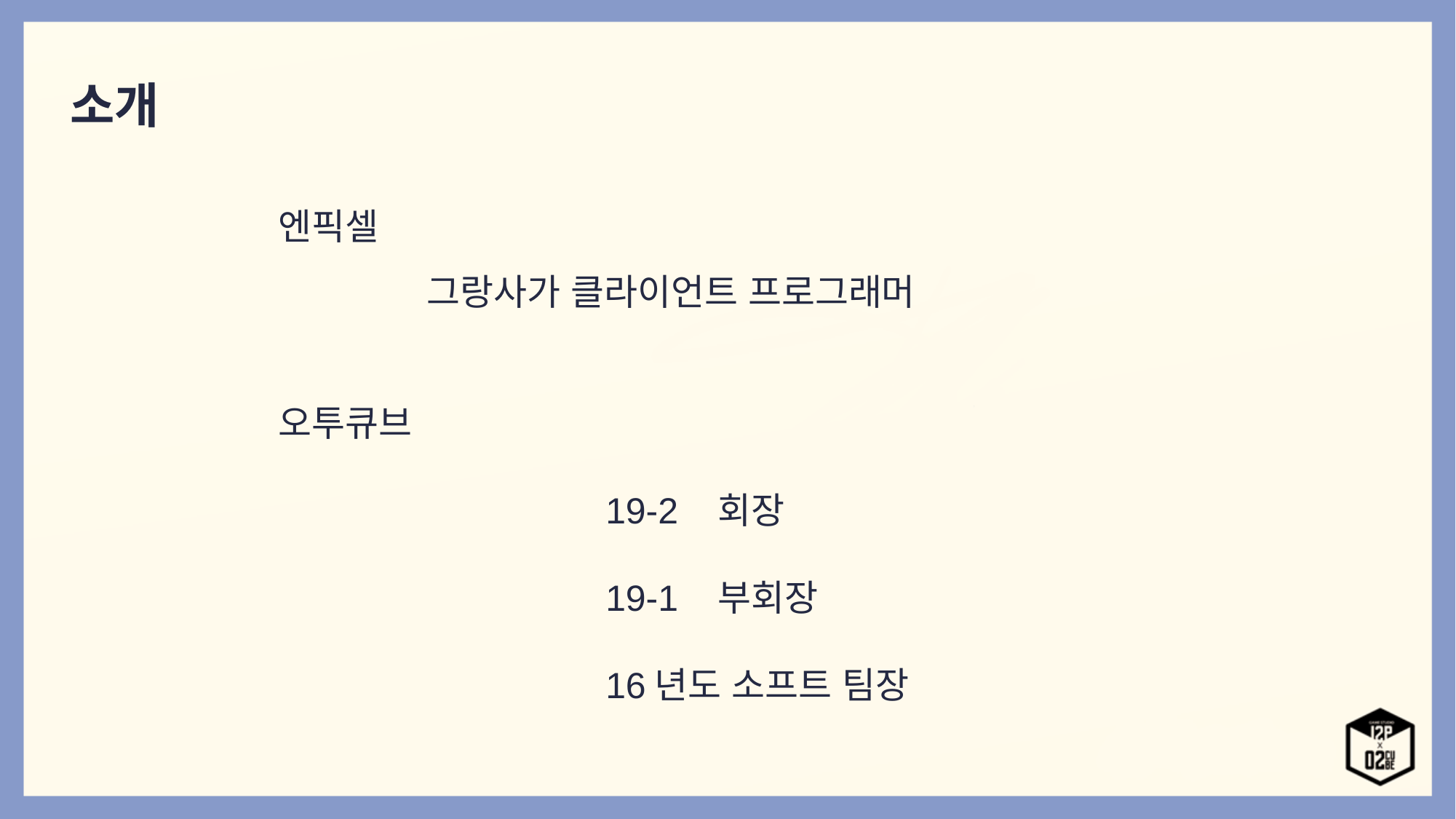

소개
엔픽셀
	   그랑사가 클라이언트 프로그래머

오투큐브
			19-2   회장
			19-1   부회장
			16년도 소프트 팀장